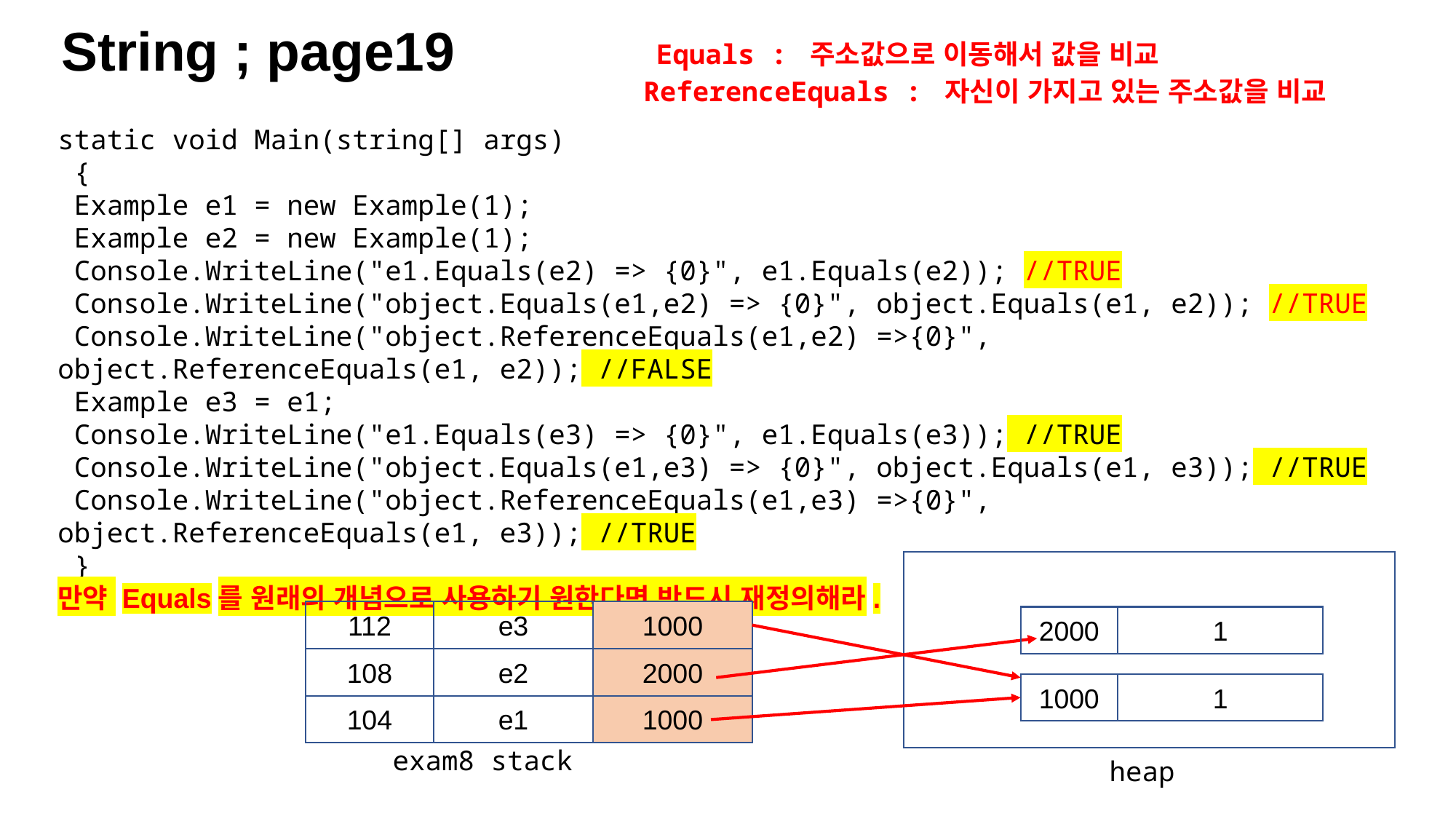

String ; page19
Equals : 주소값으로 이동해서 값을 비교
ReferenceEquals : 자신이 가지고 있는 주소값을 비교
static void Main(string[] args)
 {
 Example e1 = new Example(1);
 Example e2 = new Example(1);
 Console.WriteLine("e1.Equals(e2) => {0}", e1.Equals(e2)); //TRUE
 Console.WriteLine("object.Equals(e1,e2) => {0}", object.Equals(e1, e2)); //TRUE
 Console.WriteLine("object.ReferenceEquals(e1,e2) =>{0}", object.ReferenceEquals(e1, e2)); //FALSE
 Example e3 = e1;
 Console.WriteLine("e1.Equals(e3) => {0}", e1.Equals(e3)); //TRUE
 Console.WriteLine("object.Equals(e1,e3) => {0}", object.Equals(e1, e3)); //TRUE
 Console.WriteLine("object.ReferenceEquals(e1,e3) =>{0}", object.ReferenceEquals(e1, e3)); //TRUE
 }
만약 Equals를 원래의 개념으로 사용하기 원한다면 반드시 재정의해라.

112
e3
1000
2000
1
108
e2
2000
1000
1
104
e1
1000
exam8 stack
heap